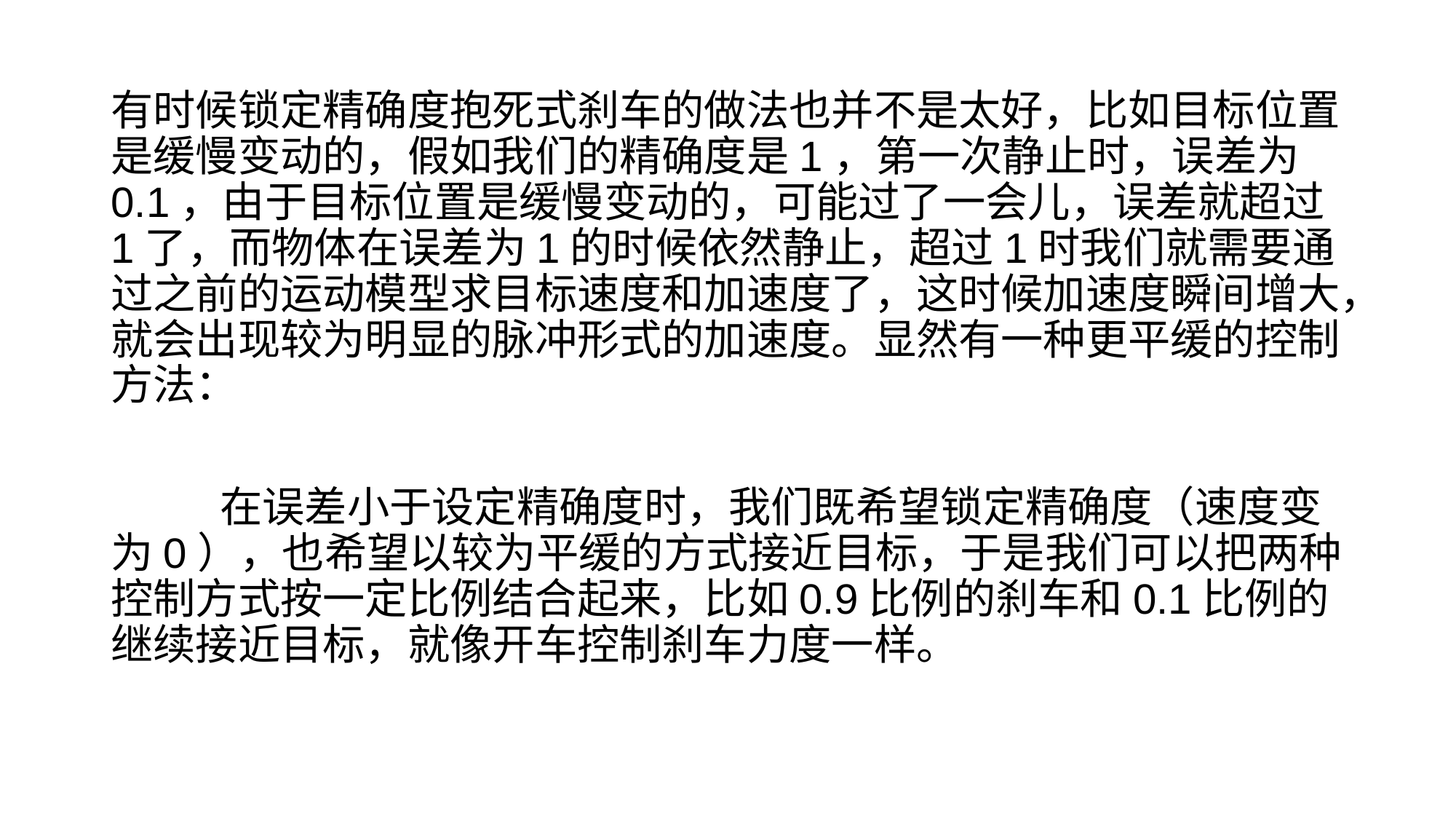

有时候锁定精确度抱死式刹车的做法也并不是太好，比如目标位置是缓慢变动的，假如我们的精确度是1，第一次静止时，误差为0.1，由于目标位置是缓慢变动的，可能过了一会儿，误差就超过1了，而物体在误差为1的时候依然静止，超过1时我们就需要通过之前的运动模型求目标速度和加速度了，这时候加速度瞬间增大，就会出现较为明显的脉冲形式的加速度。显然有一种更平缓的控制方法：

	在误差小于设定精确度时，我们既希望锁定精确度（速度变为0），也希望以较为平缓的方式接近目标，于是我们可以把两种控制方式按一定比例结合起来，比如0.9比例的刹车和0.1比例的继续接近目标，就像开车控制刹车力度一样。